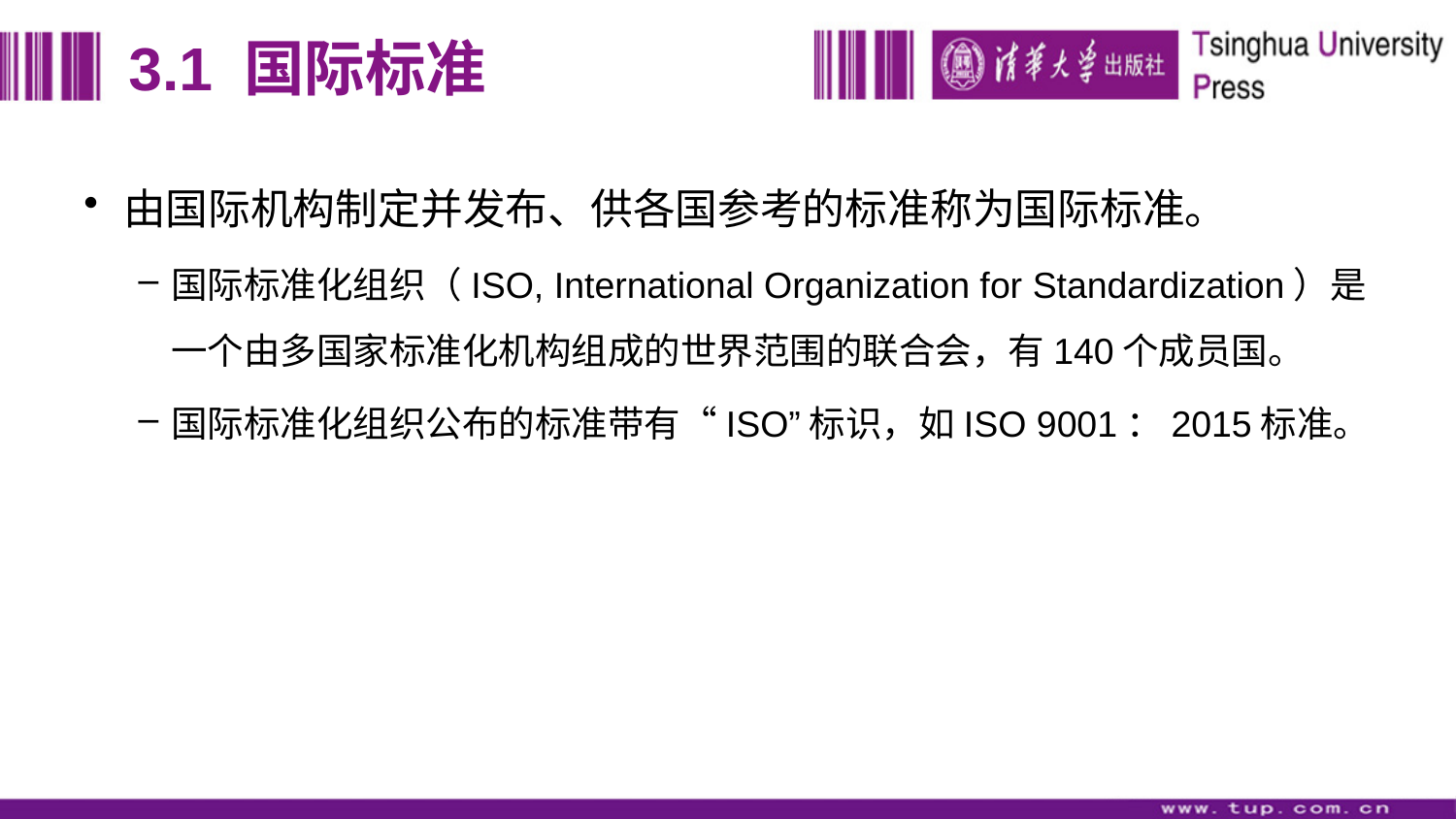

# 3.1 国际标准
由国际机构制定并发布、供各国参考的标准称为国际标准。
国际标准化组织（ISO, International Organization for Standardization）是一个由多国家标准化机构组成的世界范围的联合会，有140个成员国。
国际标准化组织公布的标准带有“ISO”标识，如ISO 9001：2015标准。